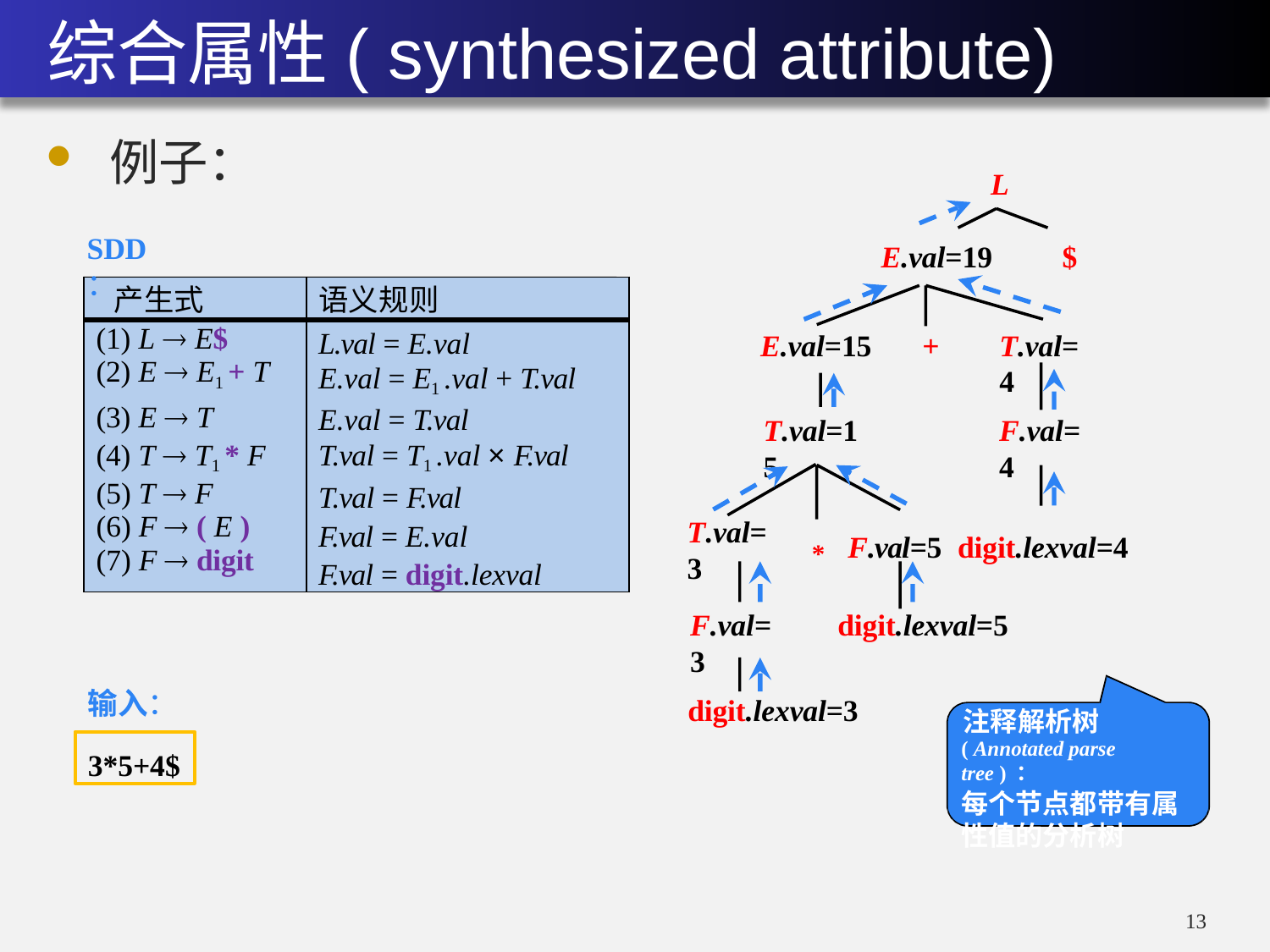

综合属性( synthesized attribute)
例子：
L

SDD：
$
E.val=19

| 产生式 | 语义规则 |
| --- | --- |
| (1) L → E$ (2) E → E1 + T (3) E → T (4) T → T1 \* F (5) T → F (6) F → ( E ) (7) F → digit | L.val = E.val E.val = E1 .val + T.val E.val = T.val T.val = T1 .val ×F.val T.val = F.val F.val = E.val F.val = digit.lexval |
E.val=15	+
T.val=4

T.val=15
F.val=4

T.val=3
*	F.val=5	digit.lexval=4

digit.lexval=5
F.val=3
输入：
3*5+4$

( Annotated parse tree ) ：
每个节点都带有属 性值的分析树
注释解析树
digit.lexval=3

13